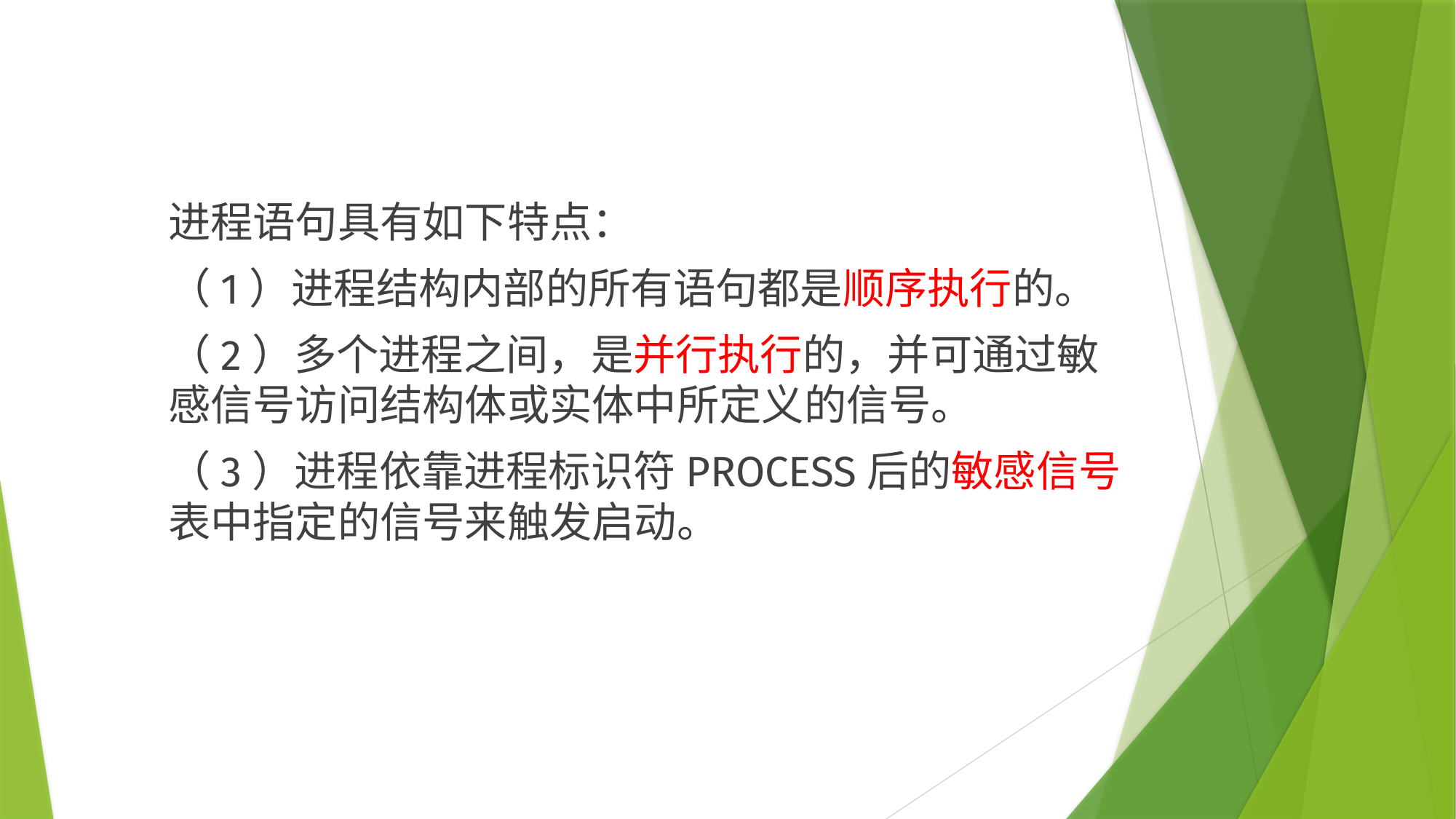

进程语句具有如下特点：
（1）进程结构内部的所有语句都是顺序执行的。
（2）多个进程之间，是并行执行的，并可通过敏感信号访问结构体或实体中所定义的信号。
（3）进程依靠进程标识符PROCESS后的敏感信号表中指定的信号来触发启动。